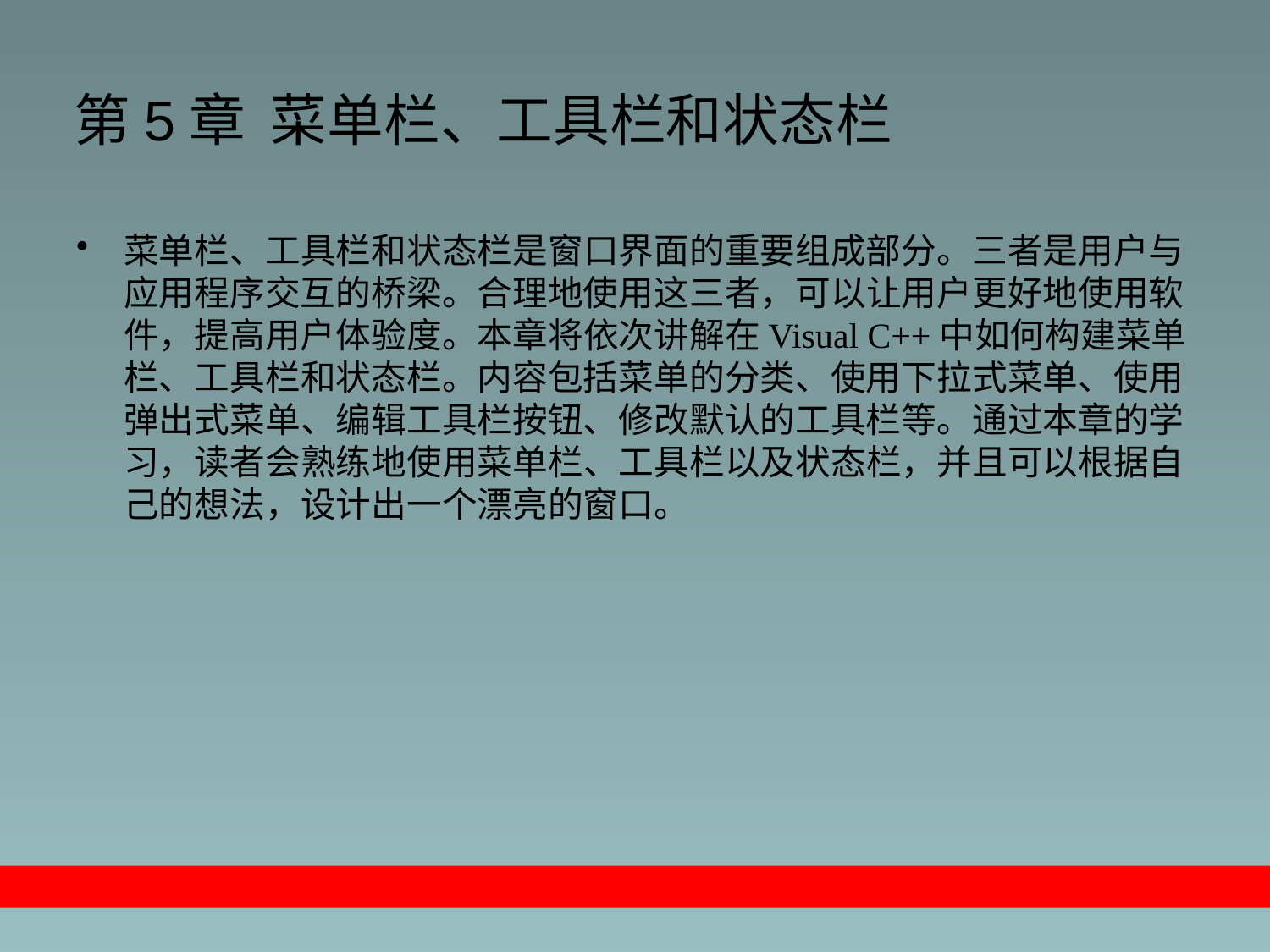

# 第5章  菜单栏、工具栏和状态栏
菜单栏、工具栏和状态栏是窗口界面的重要组成部分。三者是用户与应用程序交互的桥梁。合理地使用这三者，可以让用户更好地使用软件，提高用户体验度。本章将依次讲解在Visual C++中如何构建菜单栏、工具栏和状态栏。内容包括菜单的分类、使用下拉式菜单、使用弹出式菜单、编辑工具栏按钮、修改默认的工具栏等。通过本章的学习，读者会熟练地使用菜单栏、工具栏以及状态栏，并且可以根据自己的想法，设计出一个漂亮的窗口。